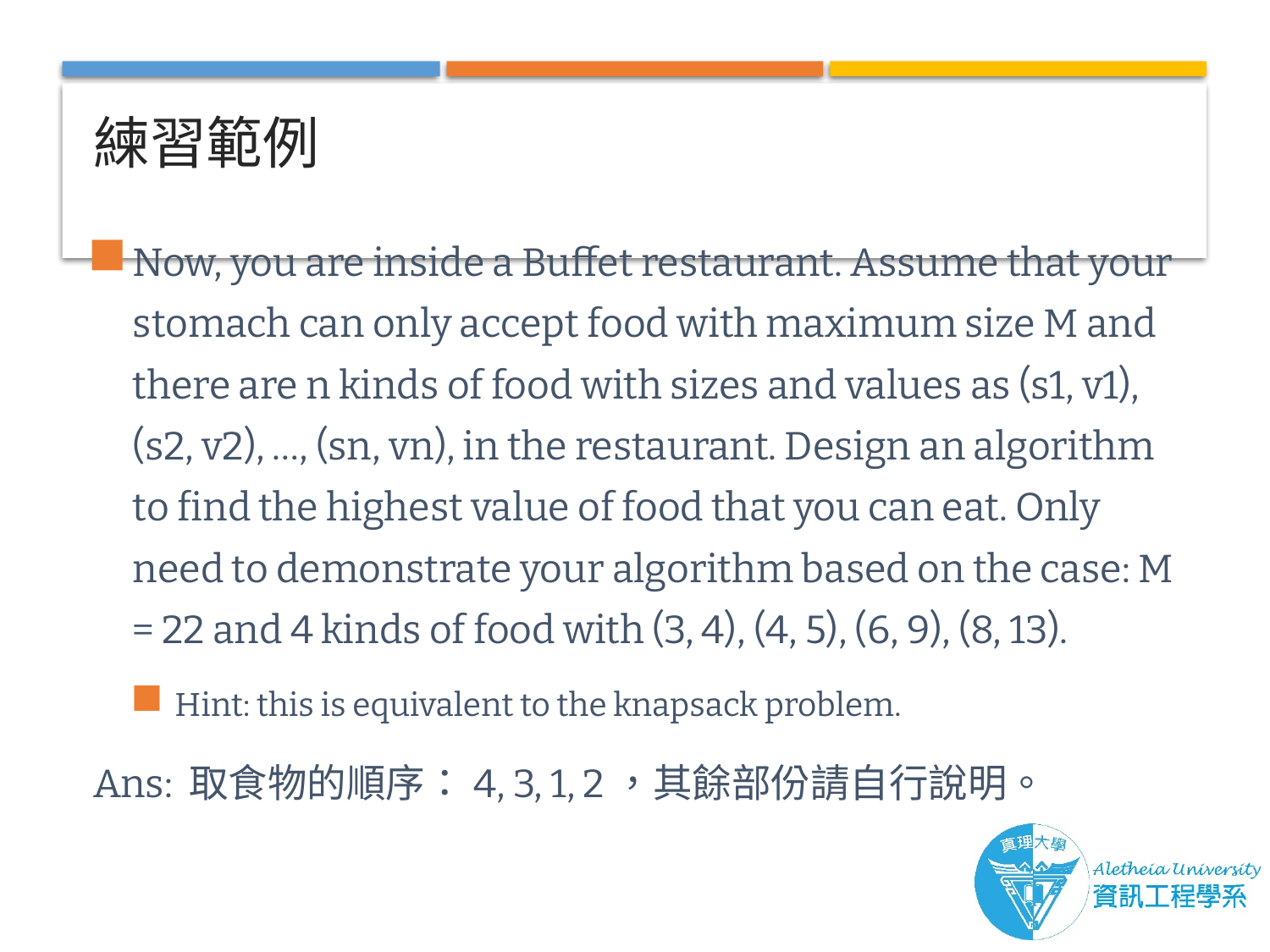

# 練習範例
Now, you are inside a Buffet restaurant. Assume that your stomach can only accept food with maximum size M and there are n kinds of food with sizes and values as (s1, v1), (s2, v2), …, (sn, vn), in the restaurant. Design an algorithm to find the highest value of food that you can eat. Only need to demonstrate your algorithm based on the case: M = 22 and 4 kinds of food with (3, 4), (4, 5), (6, 9), (8, 13).
Hint: this is equivalent to the knapsack problem.
Ans: 取食物的順序：4, 3, 1, 2，其餘部份請自行說明。